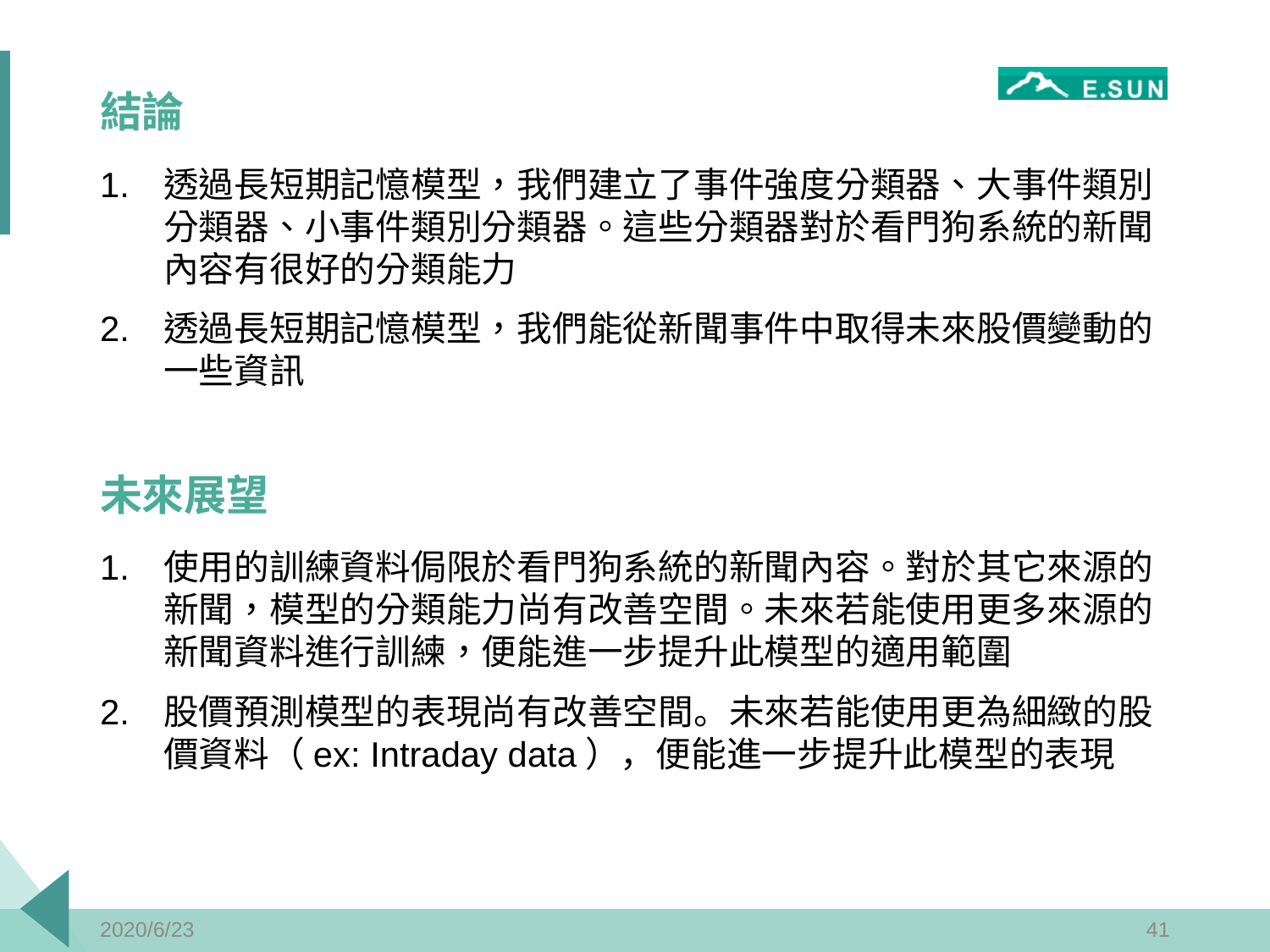

# 結論
透過長短期記憶模型，我們建立了事件強度分類器、大事件類別分類器、小事件類別分類器。這些分類器對於看門狗系統的新聞內容有很好的分類能力
透過長短期記憶模型，我們能從新聞事件中取得未來股價變動的一些資訊

未來展望
使用的訓練資料侷限於看門狗系統的新聞內容。對於其它來源的新聞，模型的分類能力尚有改善空間。未來若能使用更多來源的新聞資料進行訓練，便能進一步提升此模型的適用範圍
股價預測模型的表現尚有改善空間。未來若能使用更為細緻的股價資料（ex: Intraday data），便能進一步提升此模型的表現

2020/6/23
41